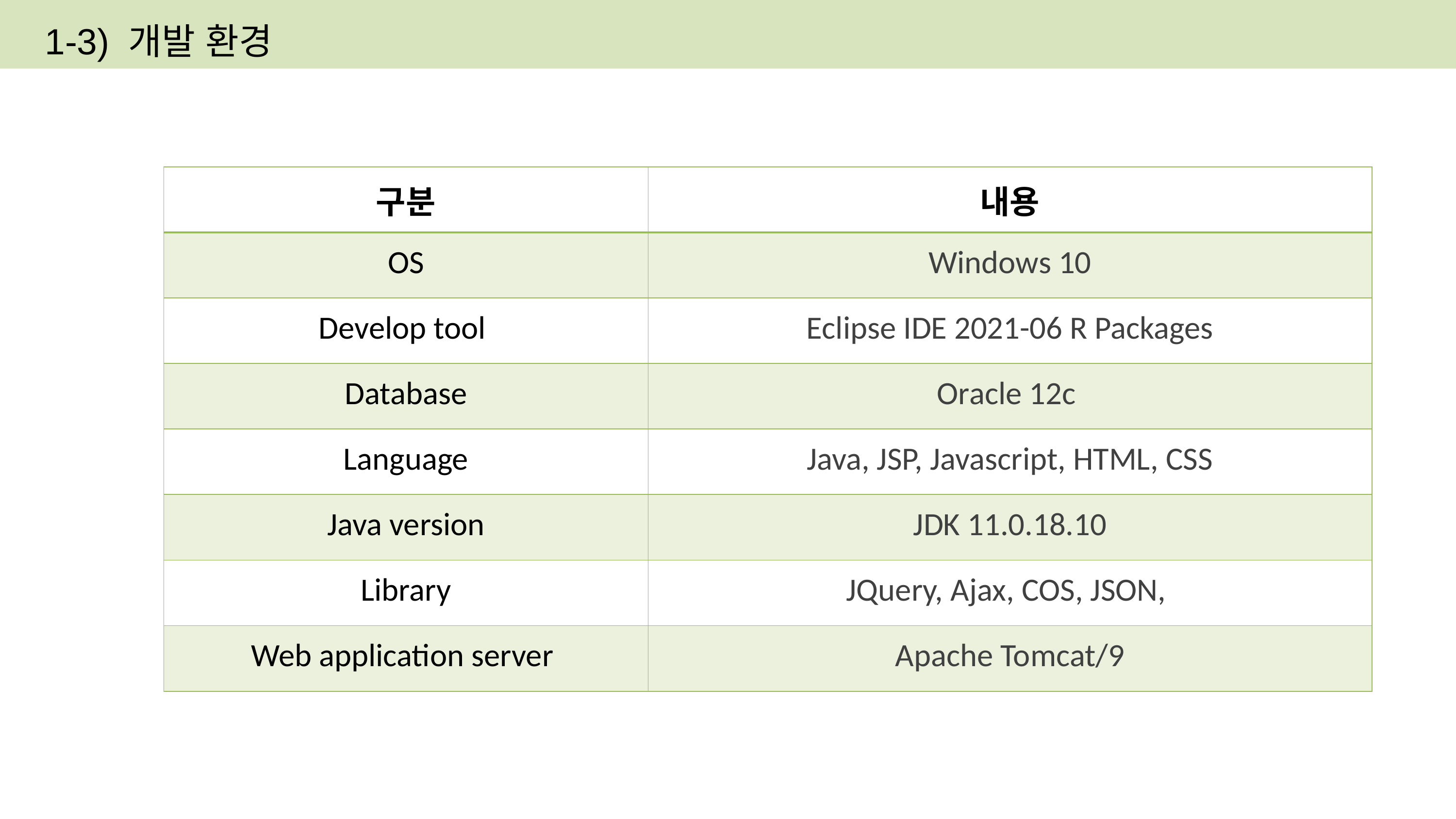

1-3) 개발 환경
| 구분 | 내용 |
| --- | --- |
| OS | Windows 10 |
| Develop tool | Eclipse IDE 2021-06 R Packages |
| Database | Oracle 12c |
| Language | Java, JSP, Javascript, HTML, CSS |
| Java version | JDK 11.0.18.10 |
| Library | JQuery, Ajax, COS, JSON, |
| Web application server | Apache Tomcat/9 |